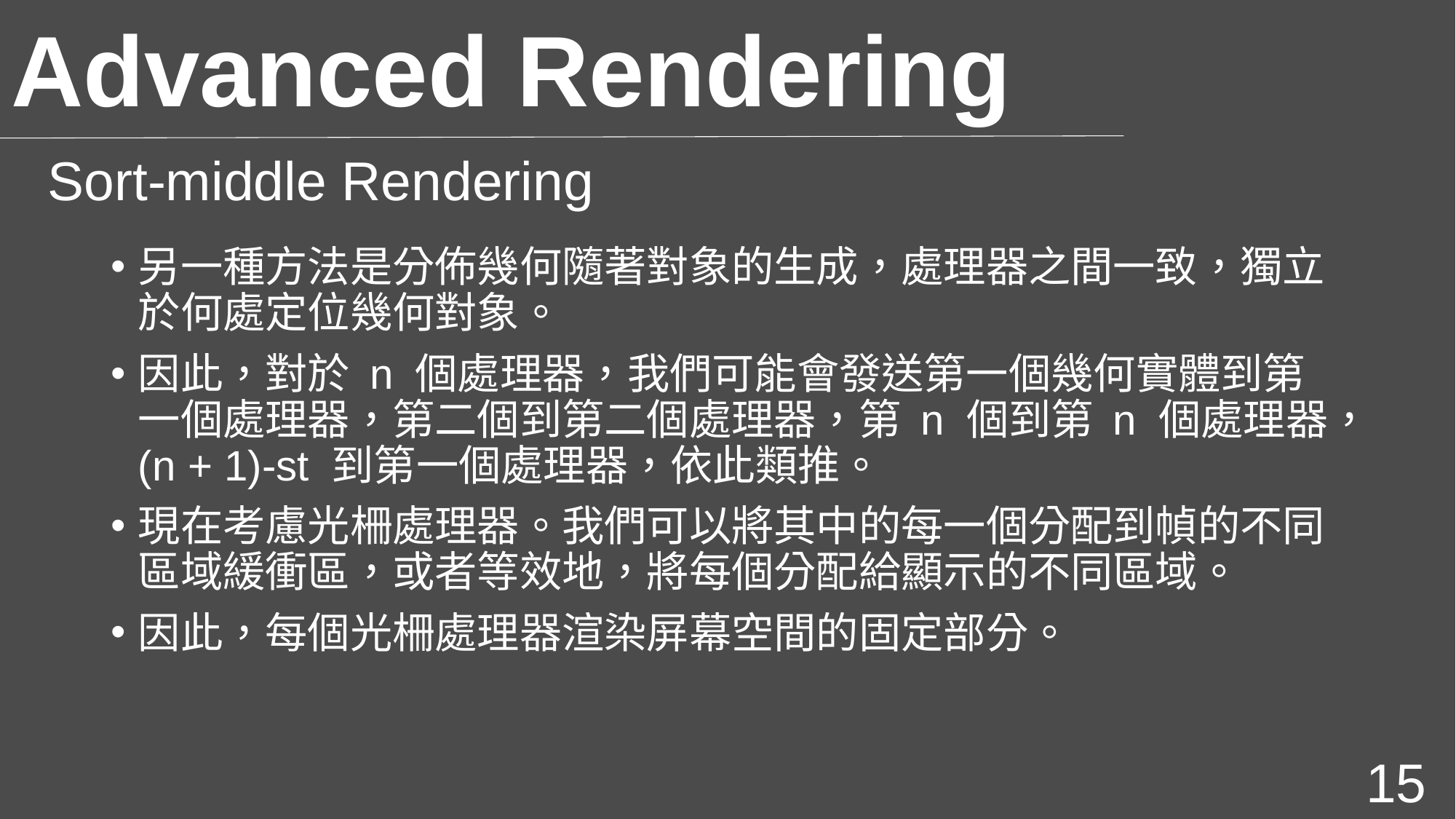

Advanced Rendering
Sort-middle Rendering
另一種方法是分佈幾何隨著對象的生成，處理器之間一致，獨立於何處定位幾何對象。
因此，對於 n 個處理器，我們可能會發送第一個幾何實體到第一個處理器，第二個到第二個處理器，第 n 個到第 n 個處理器，(n + 1)-st 到第一個處理器，依此類推。
現在考慮光柵處理器。我們可以將其中的每一個分配到幀的不同區域緩衝區，或者等效地，將每個分配給顯示的不同區域。
因此，每個光柵處理器渲染屏幕空間的固定部分。
15